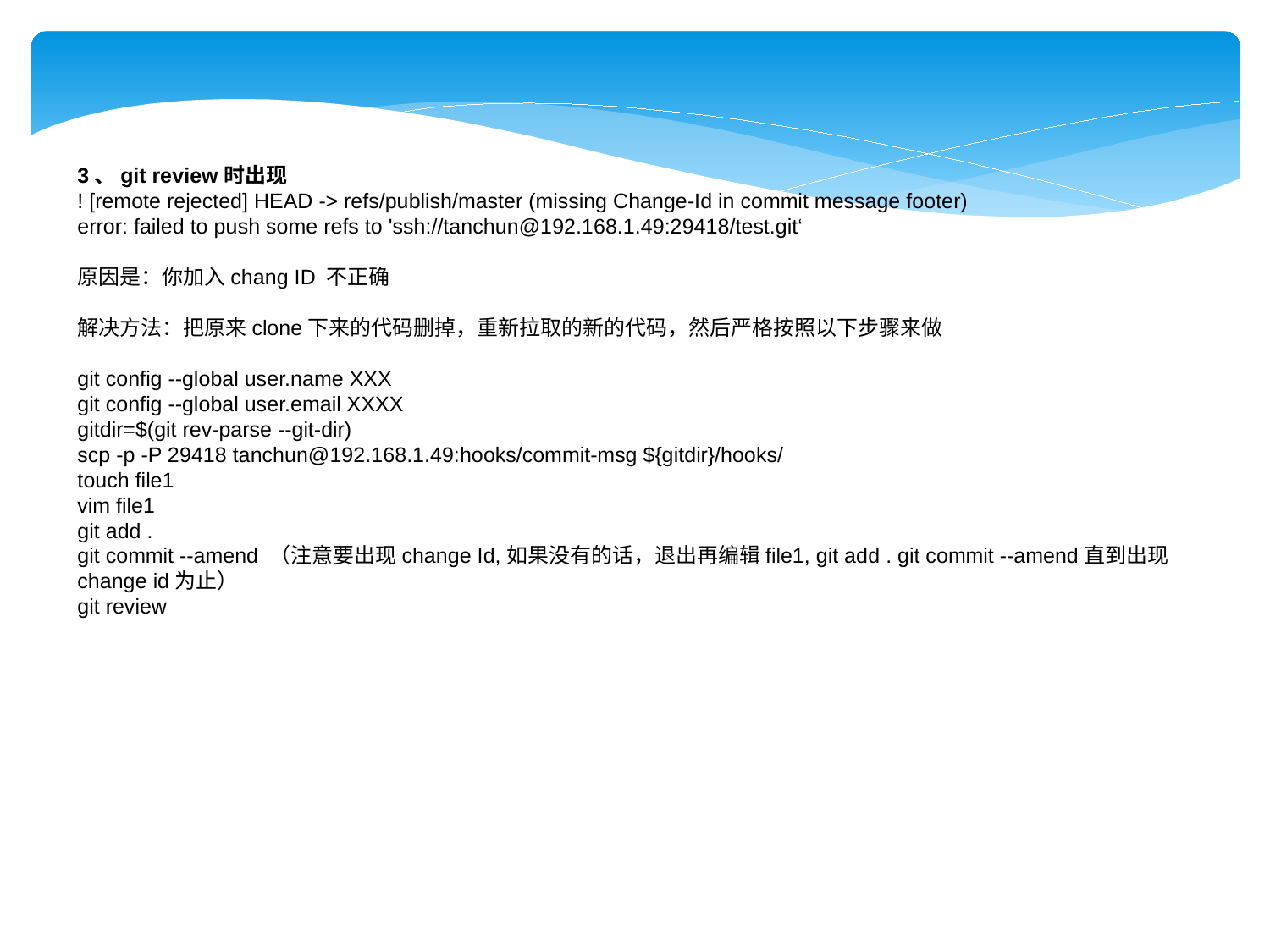

3、git review时出现
! [remote rejected] HEAD -> refs/publish/master (missing Change-Id in commit message footer)
error: failed to push some refs to 'ssh://tanchun@192.168.1.49:29418/test.git‘

原因是：你加入chang ID 不正确

解决方法：把原来clone下来的代码删掉，重新拉取的新的代码，然后严格按照以下步骤来做

git config --global user.name XXX
git config --global user.email XXXX
gitdir=$(git rev-parse --git-dir)
scp -p -P 29418 tanchun@192.168.1.49:hooks/commit-msg ${gitdir}/hooks/
touch file1
vim file1
git add .
git commit --amend （注意要出现change Id,如果没有的话，退出再编辑file1, git add . git commit --amend直到出现change id为止）
git review